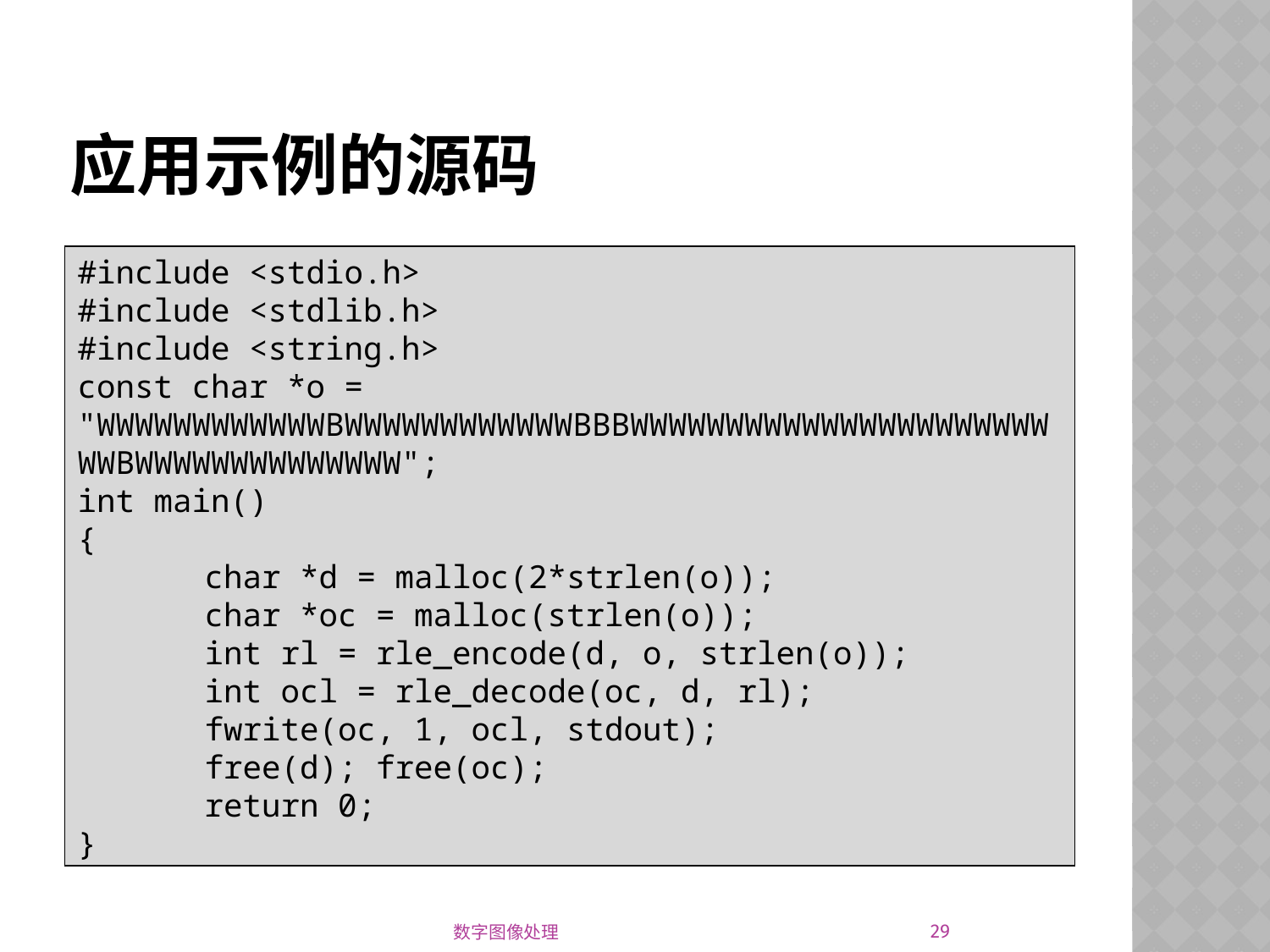

# 应用示例的源码

#include <stdio.h>
#include <stdlib.h>
#include <string.h>
const char *o = "WWWWWWWWWWWWBWWWWWWWWWWWWBBBWWWWWWWWWWWWWWWWWWWWWWWWBWWWWWWWWWWWWWW";
int main()
{
	char *d = malloc(2*strlen(o));
	char *oc = malloc(strlen(o));
	int rl = rle_encode(d, o, strlen(o));
	int ocl = rle_decode(oc, d, rl);
	fwrite(oc, 1, ocl, stdout);
	free(d); free(oc);
	return 0;
}
29
数字图像处理